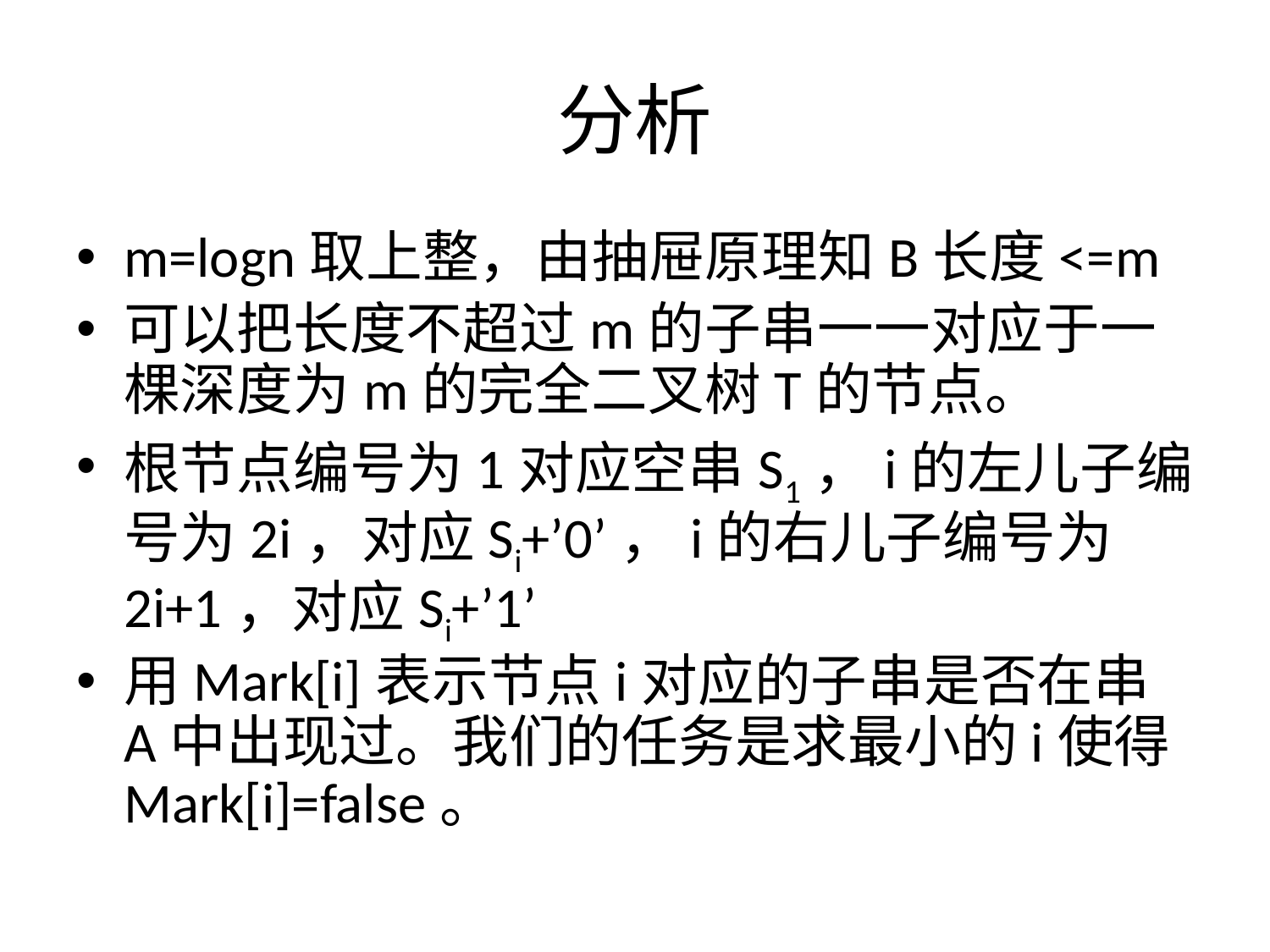

# 分析
m=logn取上整，由抽屉原理知B长度<=m
可以把长度不超过m的子串一一对应于一棵深度为m的完全二叉树T的节点。
根节点编号为1对应空串S1，i的左儿子编号为2i，对应Si+’0’，i的右儿子编号为2i+1，对应Si+’1’
用Mark[i]表示节点i对应的子串是否在串A中出现过。我们的任务是求最小的i使得Mark[i]=false。